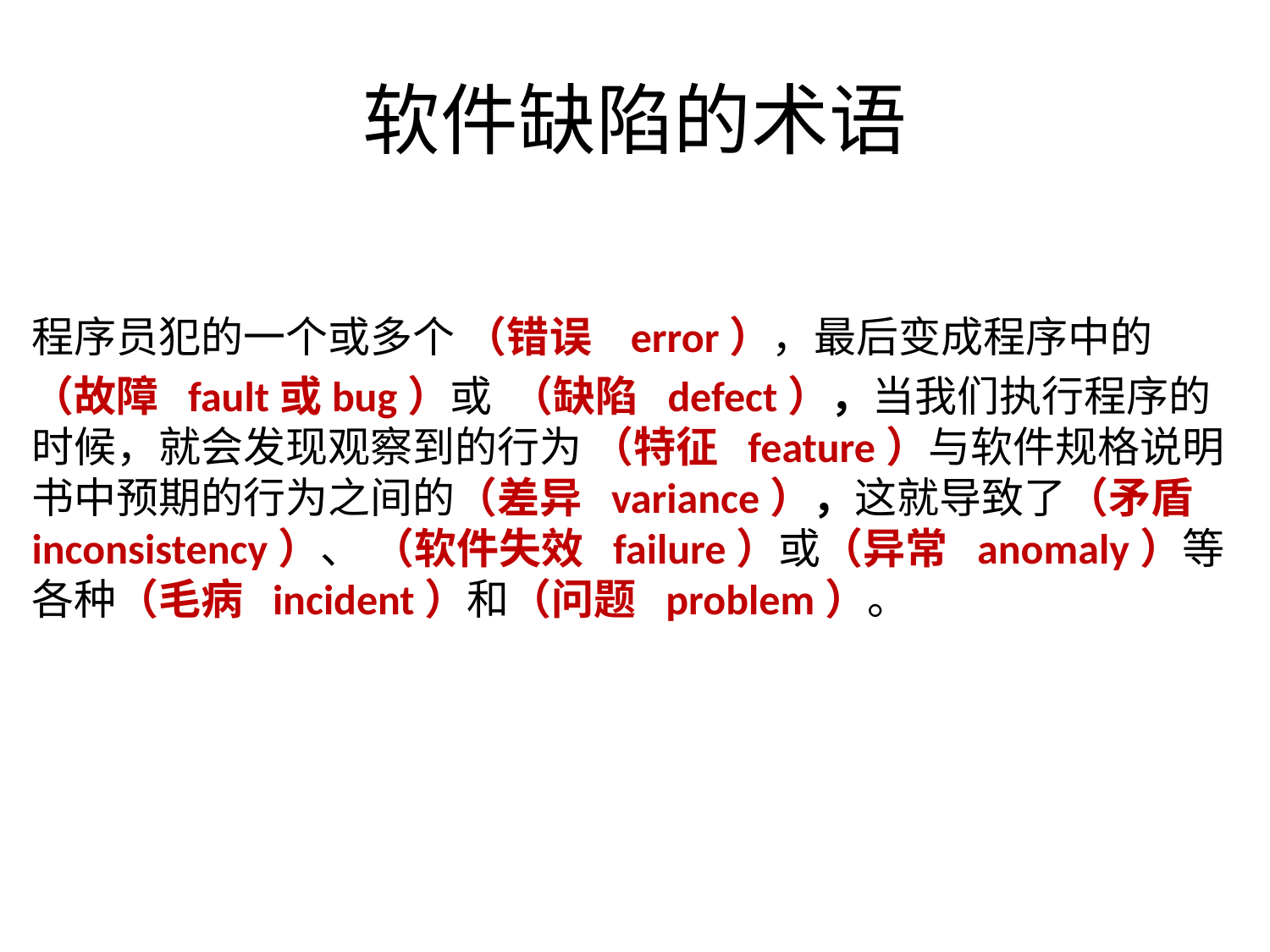

# 软件缺陷的术语

程序员犯的一个或多个 （错误   error），最后变成程序中的
（故障  fault或bug）或  （缺陷  defect），当我们执行程序的时候，就会发现观察到的行为 （特征  feature）与软件规格说明书中预期的行为之间的（差异  variance），这就导致了（矛盾  inconsistency）、 （软件失效  failure）或（异常  anomaly）等各种（毛病  incident）和（问题  problem）。